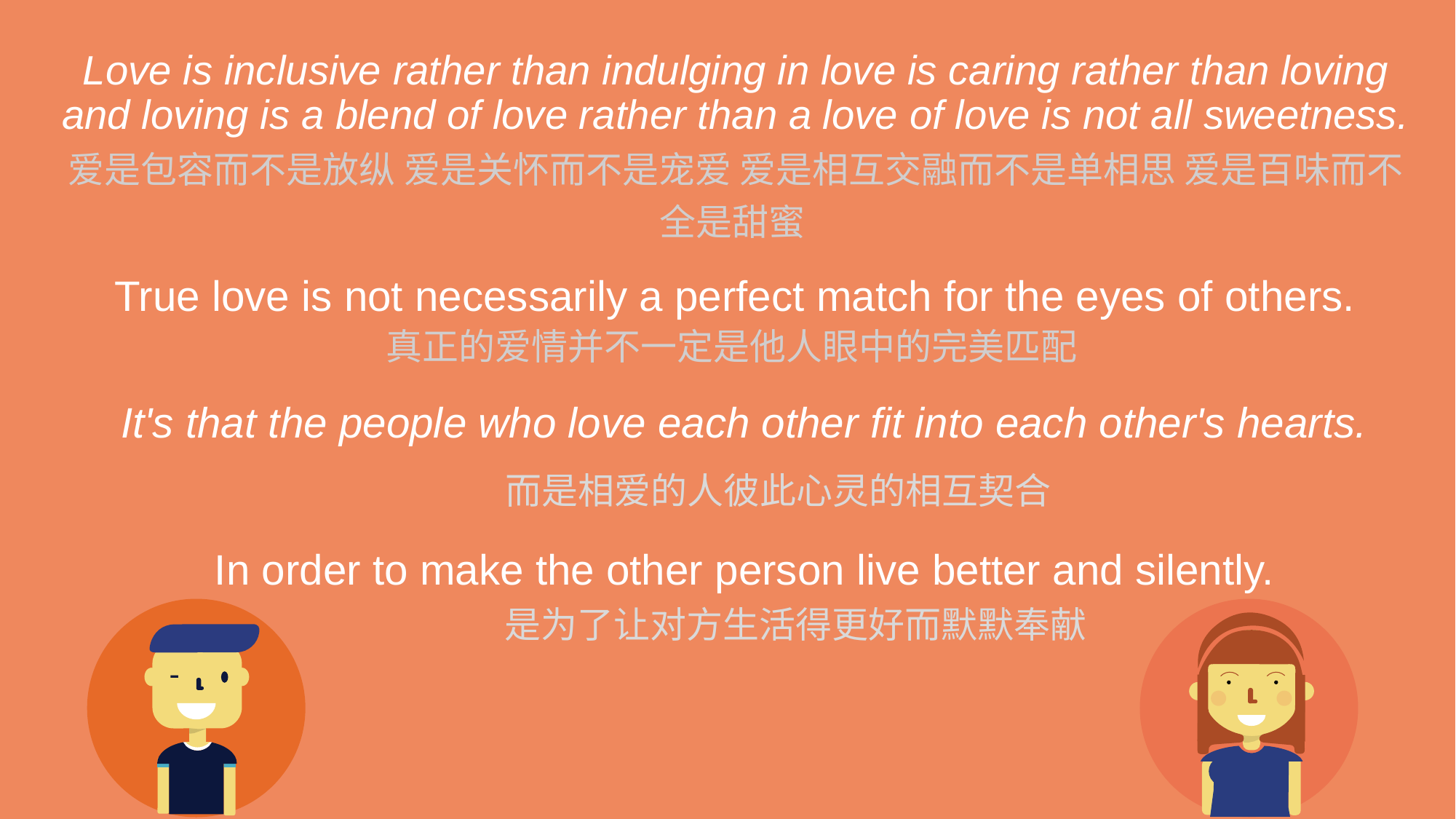

Love is inclusive rather than indulging in love is caring rather than loving and loving is a blend of love rather than a love of love is not all sweetness.
爱是包容而不是放纵 爱是关怀而不是宠爱 爱是相互交融而不是单相思 爱是百味而不全是甜蜜

True love is not necessarily a perfect match for the eyes of others.
真正的爱情并不一定是他人眼中的完美匹配

It's that the people who love each other fit into each other's hearts.
        而是相爱的人彼此心灵的相互契合

In order to make the other person live better and silently.
            是为了让对方生活得更好而默默奉献